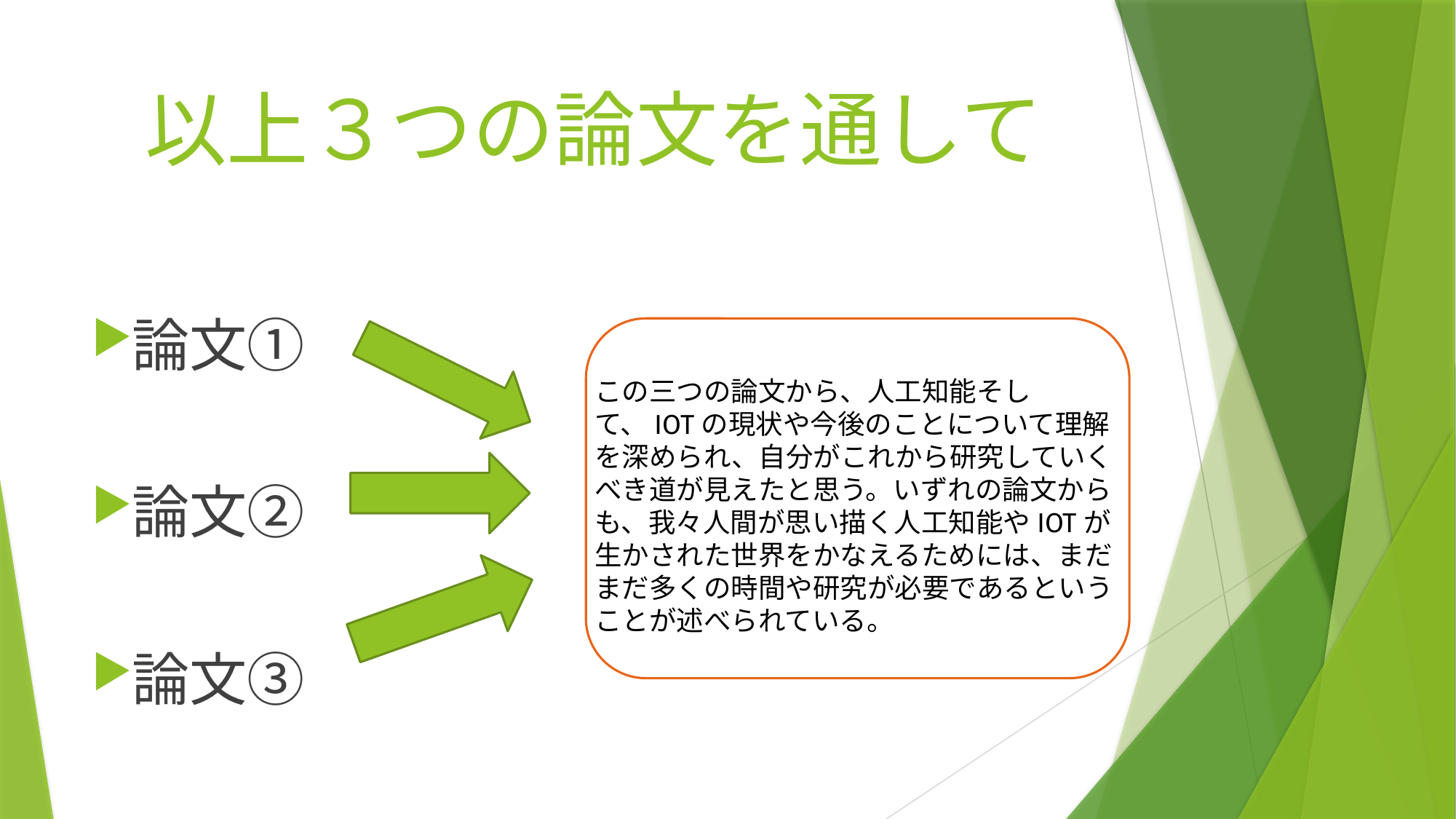

# 以上３つの論文を通して

論文①

論文②

論文③

この三つの論文から、人工知能そして、IOTの現状や今後のことについて理解を深められ、自分がこれから研究していくべき道が見えたと思う。いずれの論文からも、我々人間が思い描く人工知能やIOTが生かされた世界をかなえるためには、まだまだ多くの時間や研究が必要であるということが述べられている。